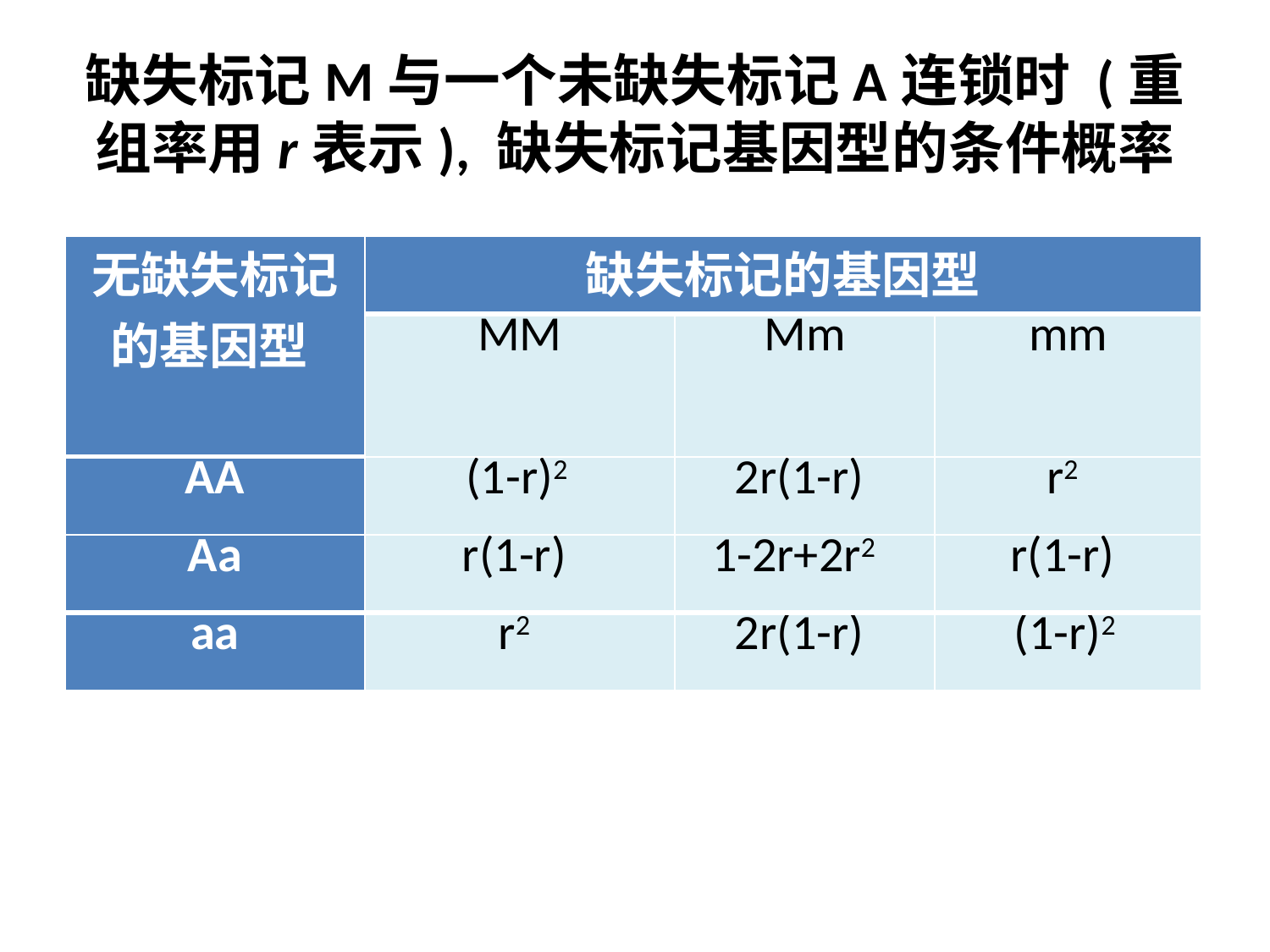

# 缺失标记M与一个未缺失标记A连锁时 (重组率用r表示), 缺失标记基因型的条件概率
| 无缺失标记的基因型 | 缺失标记的基因型 |  |  |
| --- | --- | --- | --- |
|  | MM | Mm | mm |
| AA | (1-r)2 | 2r(1-r) | r2 |
| Aa | r(1-r) | 1-2r+2r2 | r(1-r) |
| aa | r2 | 2r(1-r) | (1-r)2 |